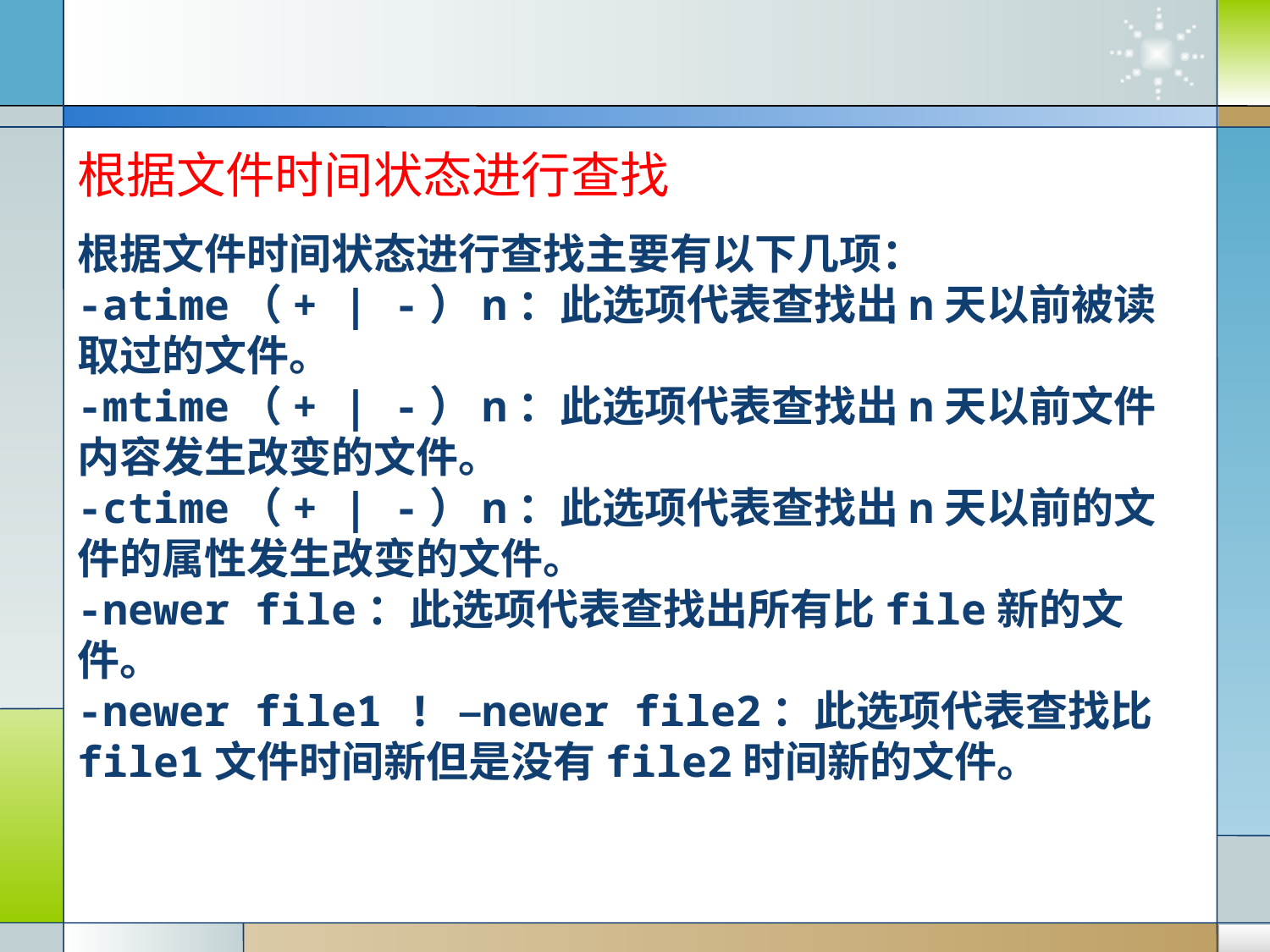

#
根据文件时间状态进行查找
根据文件时间状态进行查找主要有以下几项：
-atime（+ | -）n：此选项代表查找出n天以前被读取过的文件。
-mtime（+ | -）n：此选项代表查找出n天以前文件内容发生改变的文件。
-ctime（+ | -）n：此选项代表查找出n天以前的文件的属性发生改变的文件。
-newer file：此选项代表查找出所有比file新的文件。
-newer file1 ! –newer file2：此选项代表查找比file1文件时间新但是没有file2时间新的文件。
66